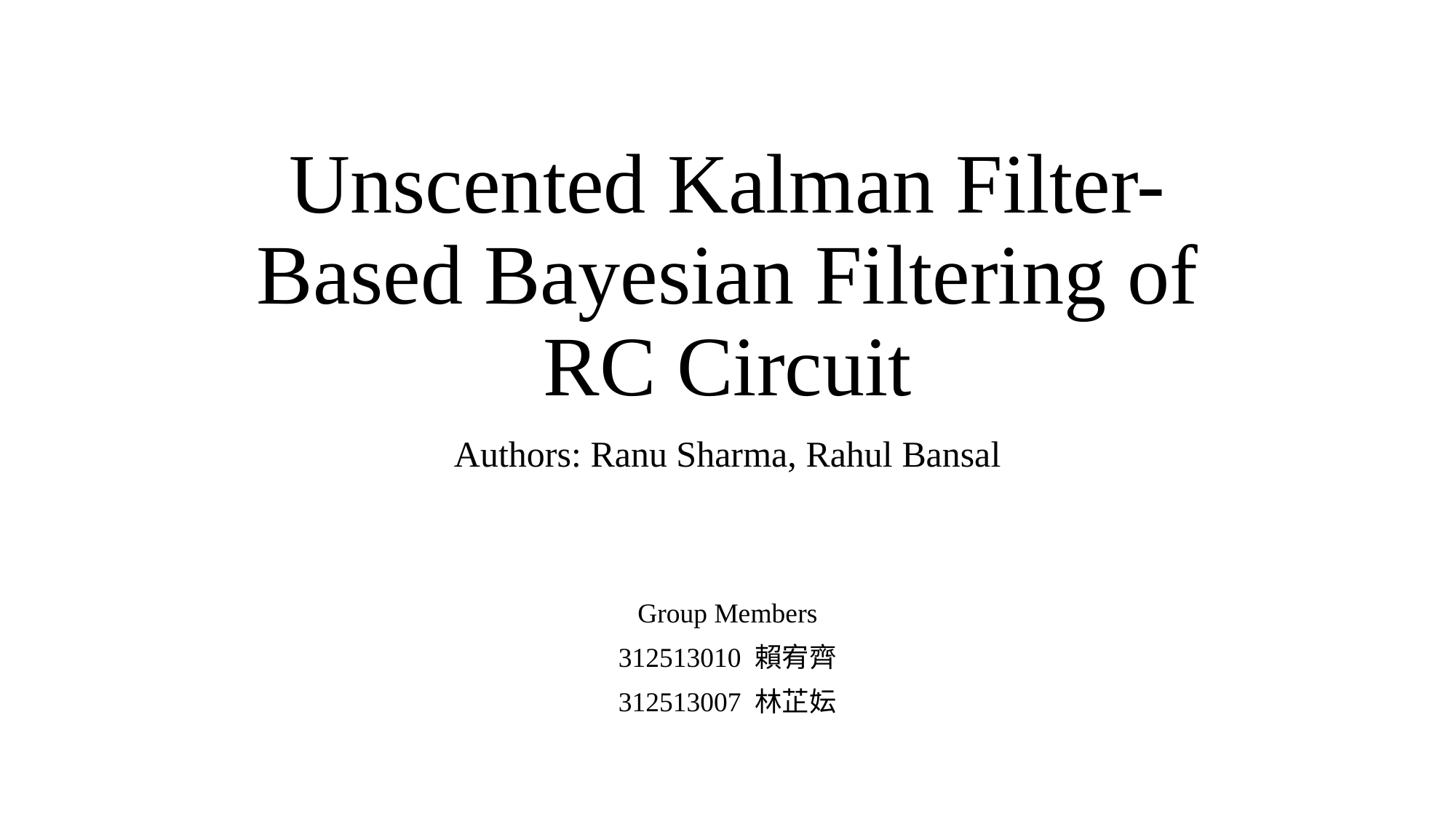

# Unscented Kalman Filter-Based Bayesian Filtering of RC Circuit
Authors: Ranu Sharma, Rahul Bansal

Group Members
312513010 賴宥齊
312513007 林芷妘